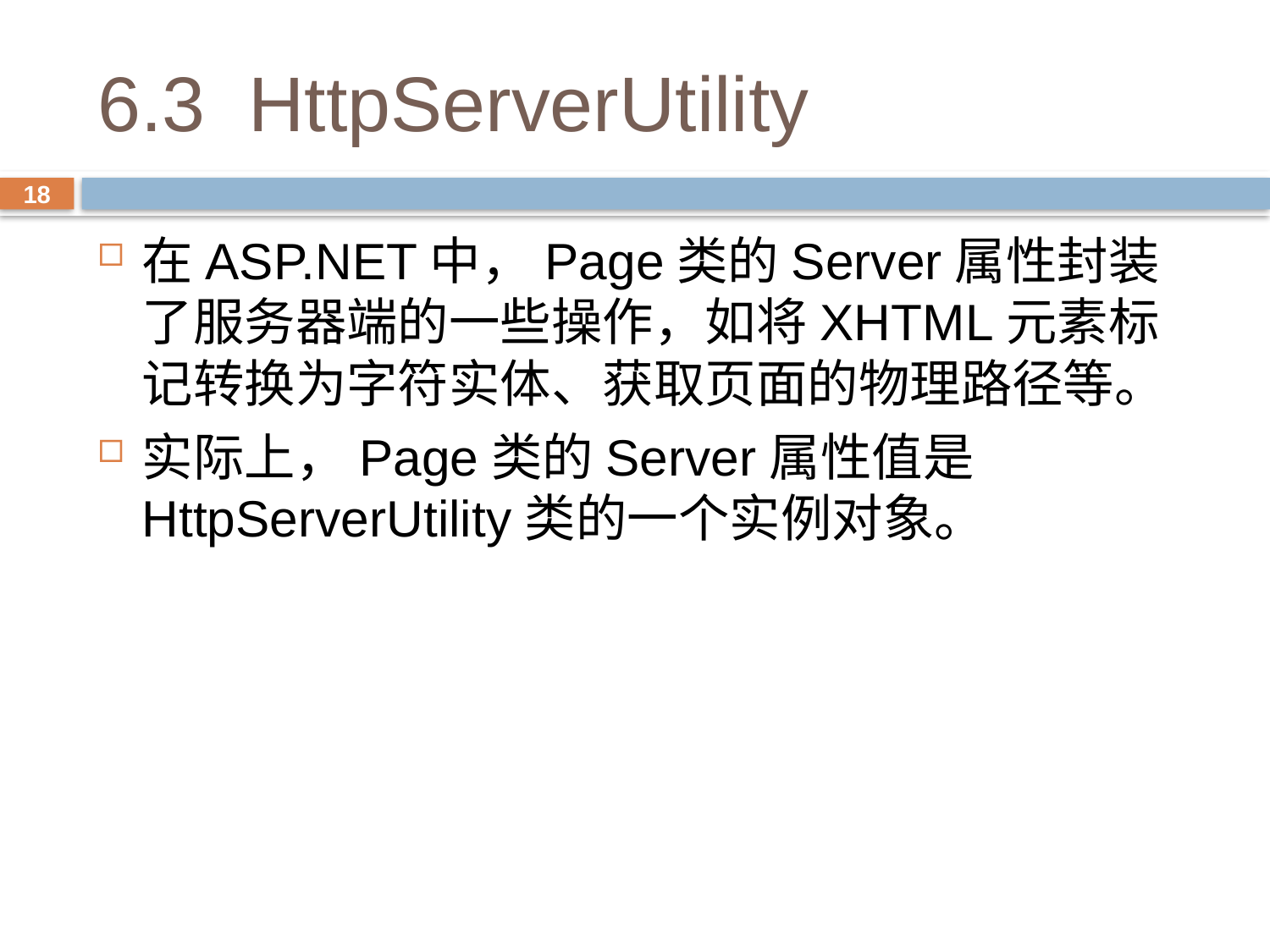

# 6.3  HttpServerUtility
18
在ASP.NET中，Page类的Server属性封装了服务器端的一些操作，如将XHTML元素标记转换为字符实体、获取页面的物理路径等。
实际上，Page类的Server属性值是HttpServerUtility类的一个实例对象。